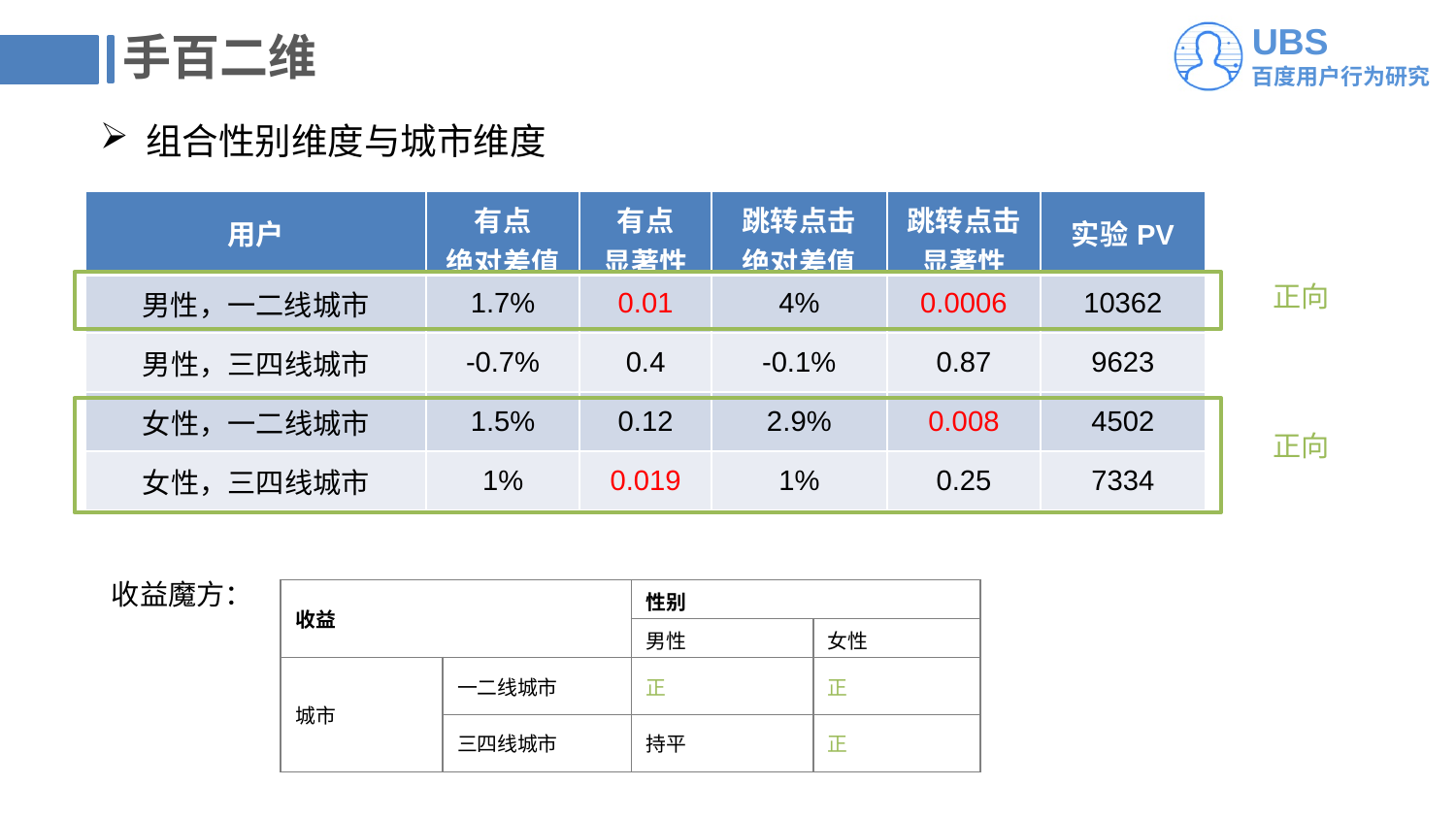

# 手百二维

组合性别维度与城市维度
| 用户 | 有点 绝对差值 | 有点 显著性 | 跳转点击 绝对差值 | 跳转点击 显著性 | 实验PV |
| --- | --- | --- | --- | --- | --- |
| 男性，一二线城市 | 1.7% | 0.01 | 4% | 0.0006 | 10362 |
| 男性，三四线城市 | -0.7% | 0.4 | -0.1% | 0.87 | 9623 |
| 女性，一二线城市 | 1.5% | 0.12 | 2.9% | 0.008 | 4502 |
| 女性，三四线城市 | 1% | 0.019 | 1% | 0.25 | 7334 |

正向

正向
收益魔方：
| 收益 |  | 性别 |  |
| --- | --- | --- | --- |
|  |  | 男性 | 女性 |
| 城市 | 一二线城市 | 正 | 正 |
|  | 三四线城市 | 持平 | 正 |